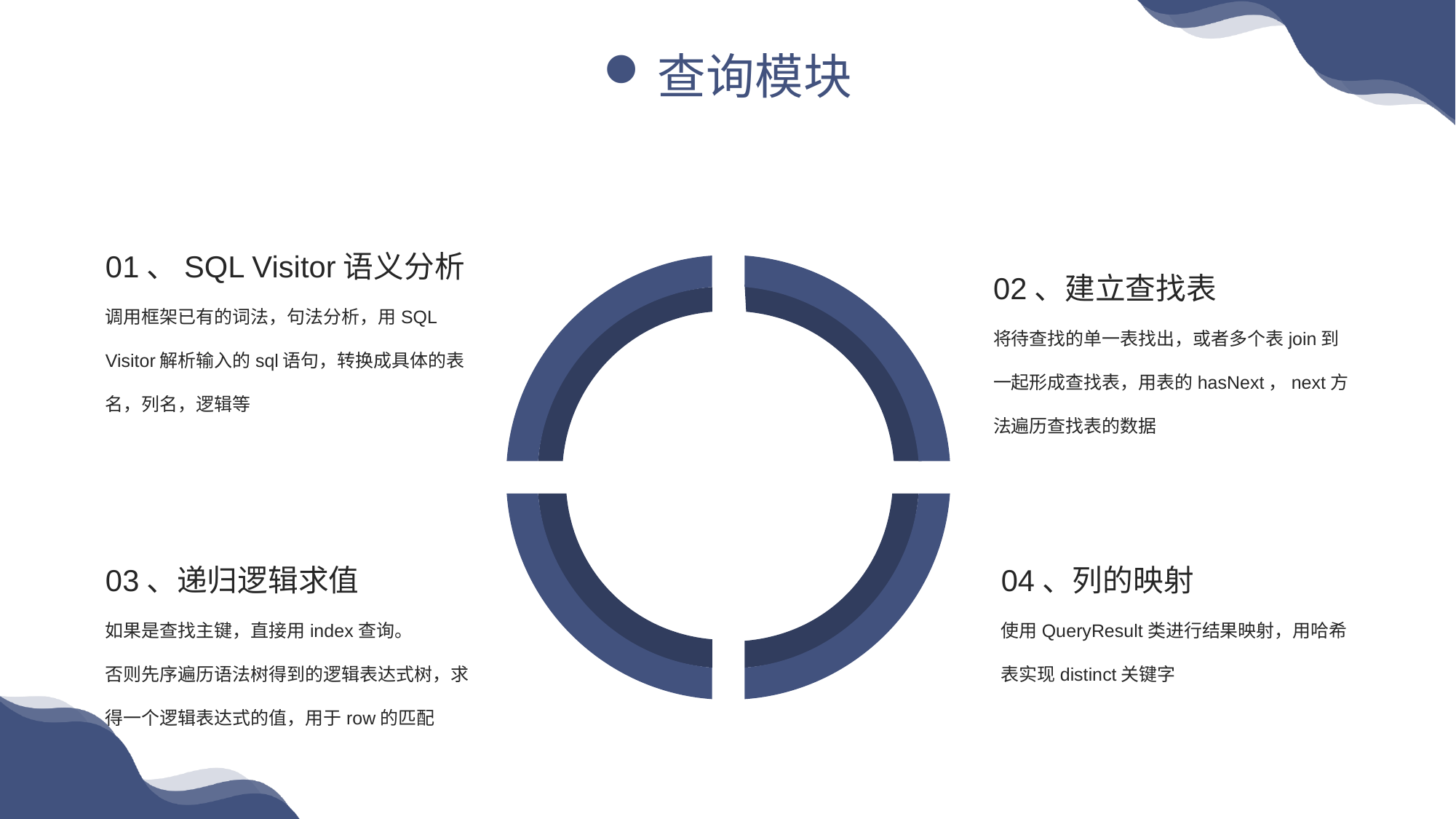

查询模块
01、SQL Visitor语义分析
调用框架已有的词法，句法分析，用SQL Visitor解析输入的sql语句，转换成具体的表名，列名，逻辑等
02、建立查找表
将待查找的单一表找出，或者多个表join到一起形成查找表，用表的hasNext，next方法遍历查找表的数据

03、递归逻辑求值
如果是查找主键，直接用index查询。
否则先序遍历语法树得到的逻辑表达式树，求得一个逻辑表达式的值，用于row的匹配
04、列的映射
使用QueryResult类进行结果映射，用哈希表实现distinct关键字